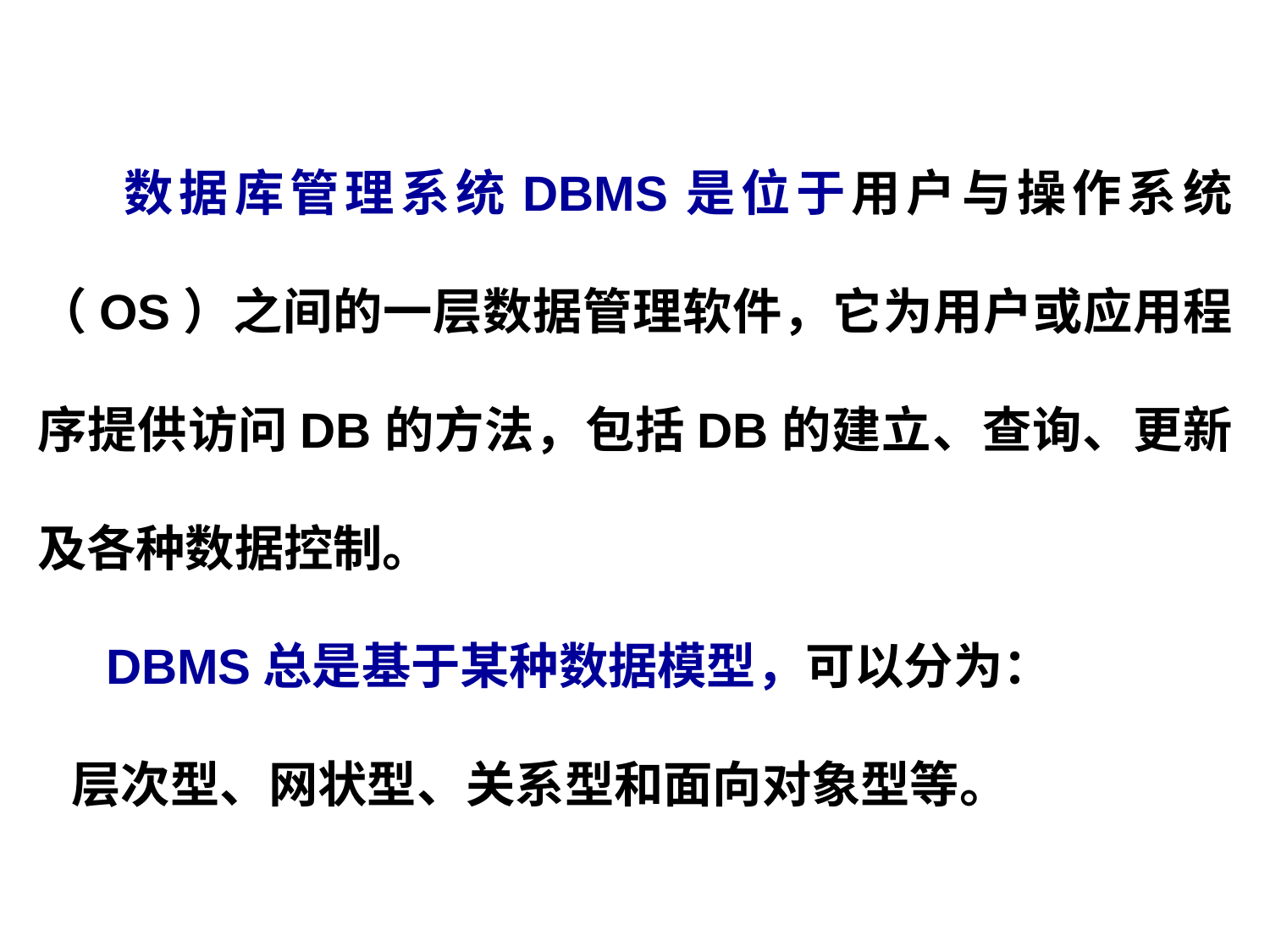

数据库管理系统DBMS是位于用户与操作系统（OS）之间的一层数据管理软件，它为用户或应用程序提供访问DB的方法，包括DB的建立、查询、更新及各种数据控制。
     DBMS总是基于某种数据模型，可以分为：
  层次型、网状型、关系型和面向对象型等。